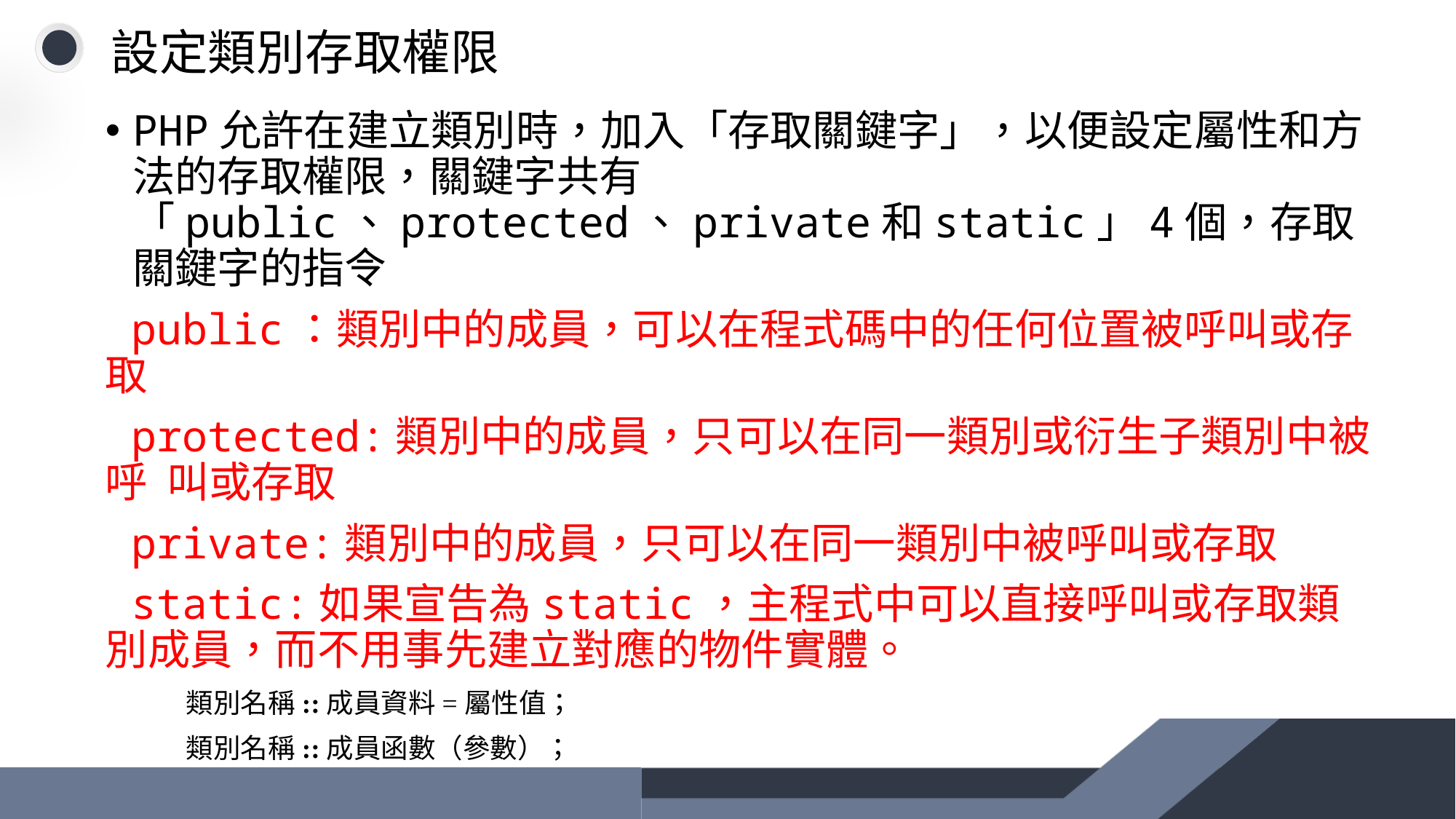

# 設定類別存取權限
PHP允許在建立類別時，加入「存取關鍵字」，以便設定屬性和方法的存取權限，關鍵字共有「public、protected、private和static」4個，存取關鍵字的指令
 public：類別中的成員，可以在程式碼中的任何位置被呼叫或存取
 protected:類別中的成員，只可以在同一類別或衍生子類別中被呼  叫或存取
 private:類別中的成員，只可以在同一類別中被呼叫或存取
 static:如果宣告為static，主程式中可以直接呼叫或存取類別成員，而不用事先建立對應的物件實體。
            類別名稱::成員資料=屬性值；
            類別名稱::成員函數（參數）；